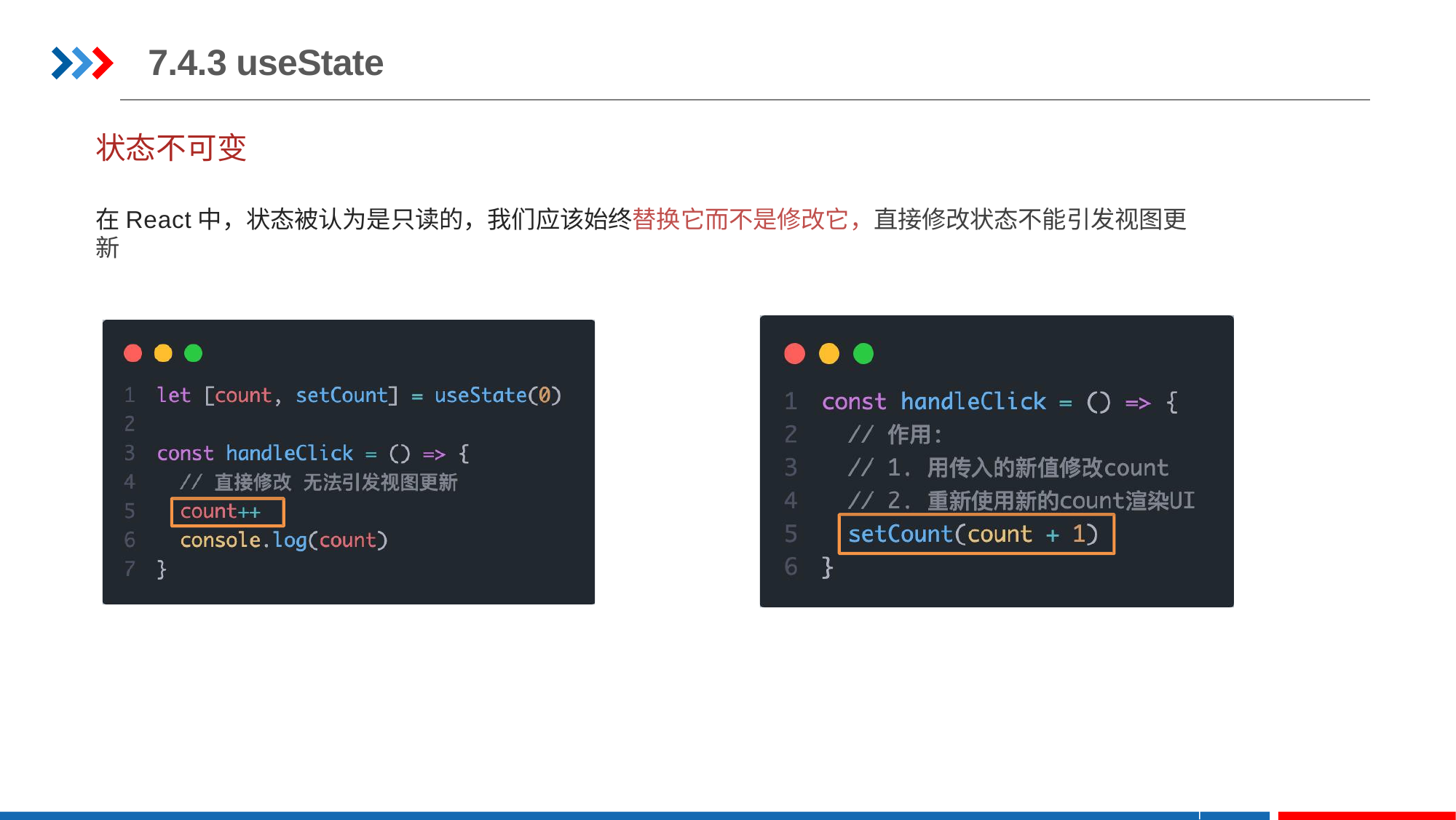

7.4.3 useState
状态不可变

在React中，状态被认为是只读的，我们应该始终替换它而不是修改它，直接修改状态不能引发视图更新